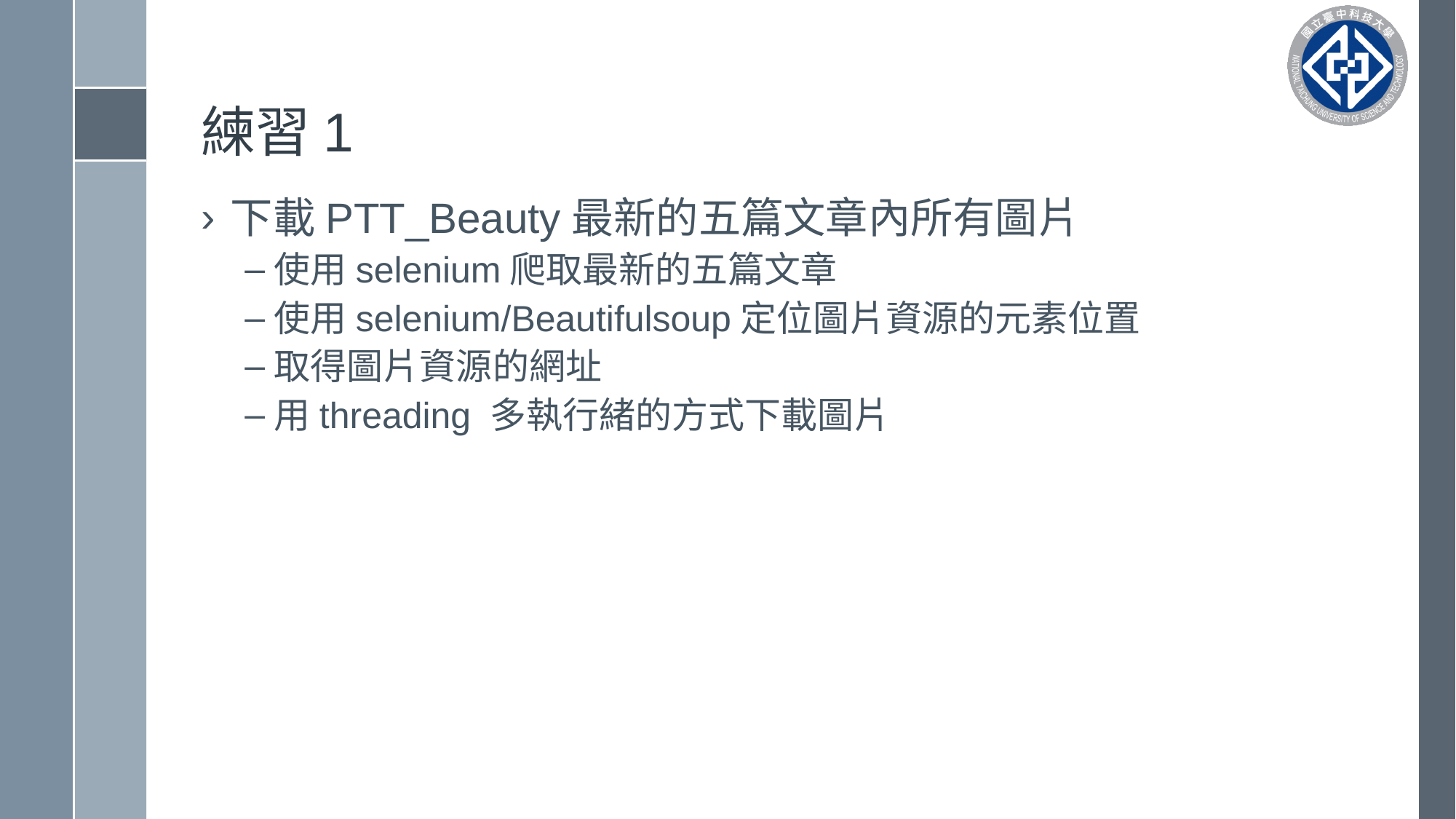

# 練習1
下載PTT_Beauty最新的五篇文章內所有圖片
使用selenium爬取最新的五篇文章
使用selenium/Beautifulsoup定位圖片資源的元素位置
取得圖片資源的網址
用threading 多執行緒的方式下載圖片